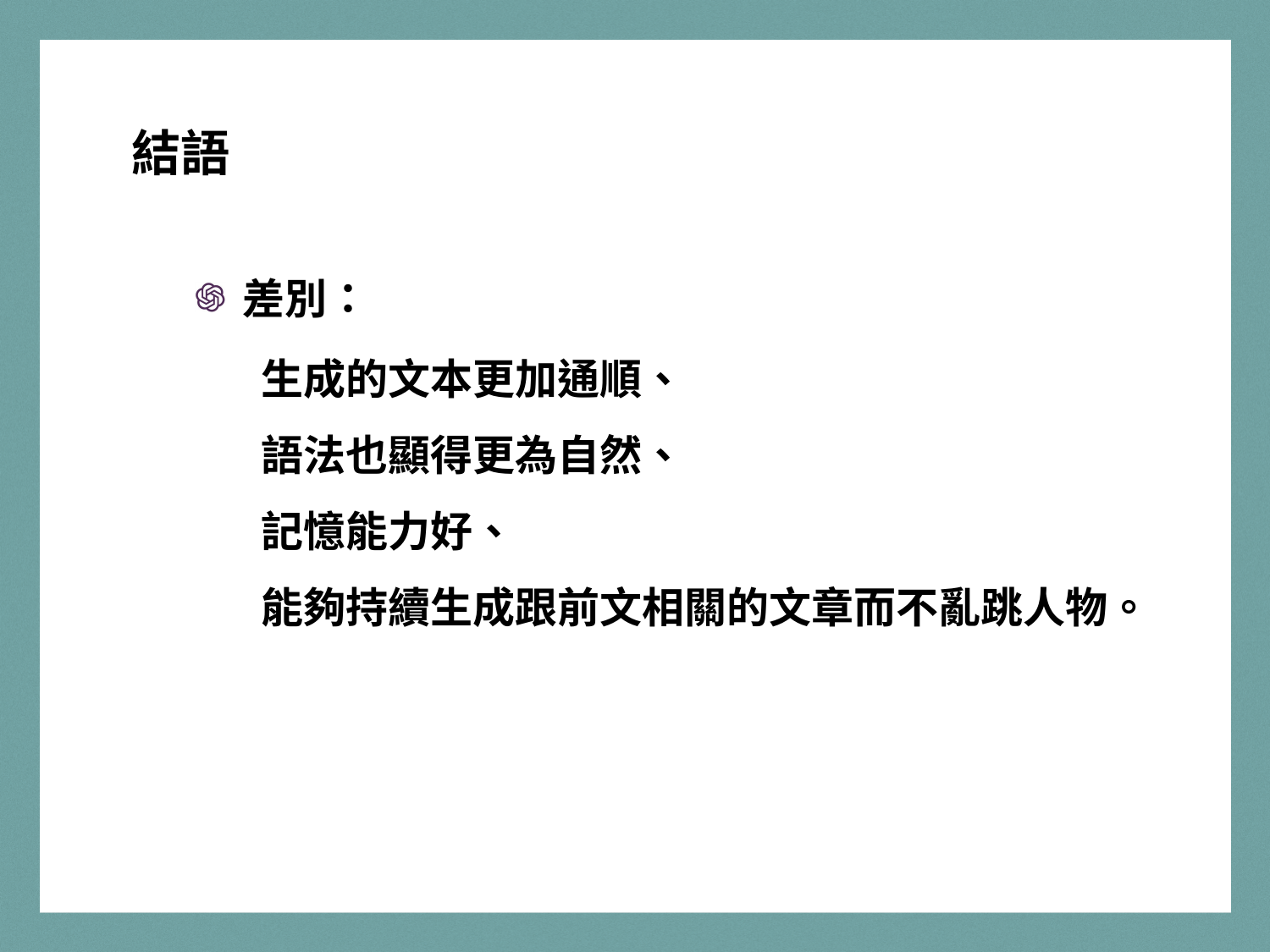

結語
差別：
生成的文本更加通順、
語法也顯得更為自然、
記憶能力好、
能夠持續生成跟前文相關的文章而不亂跳人物。